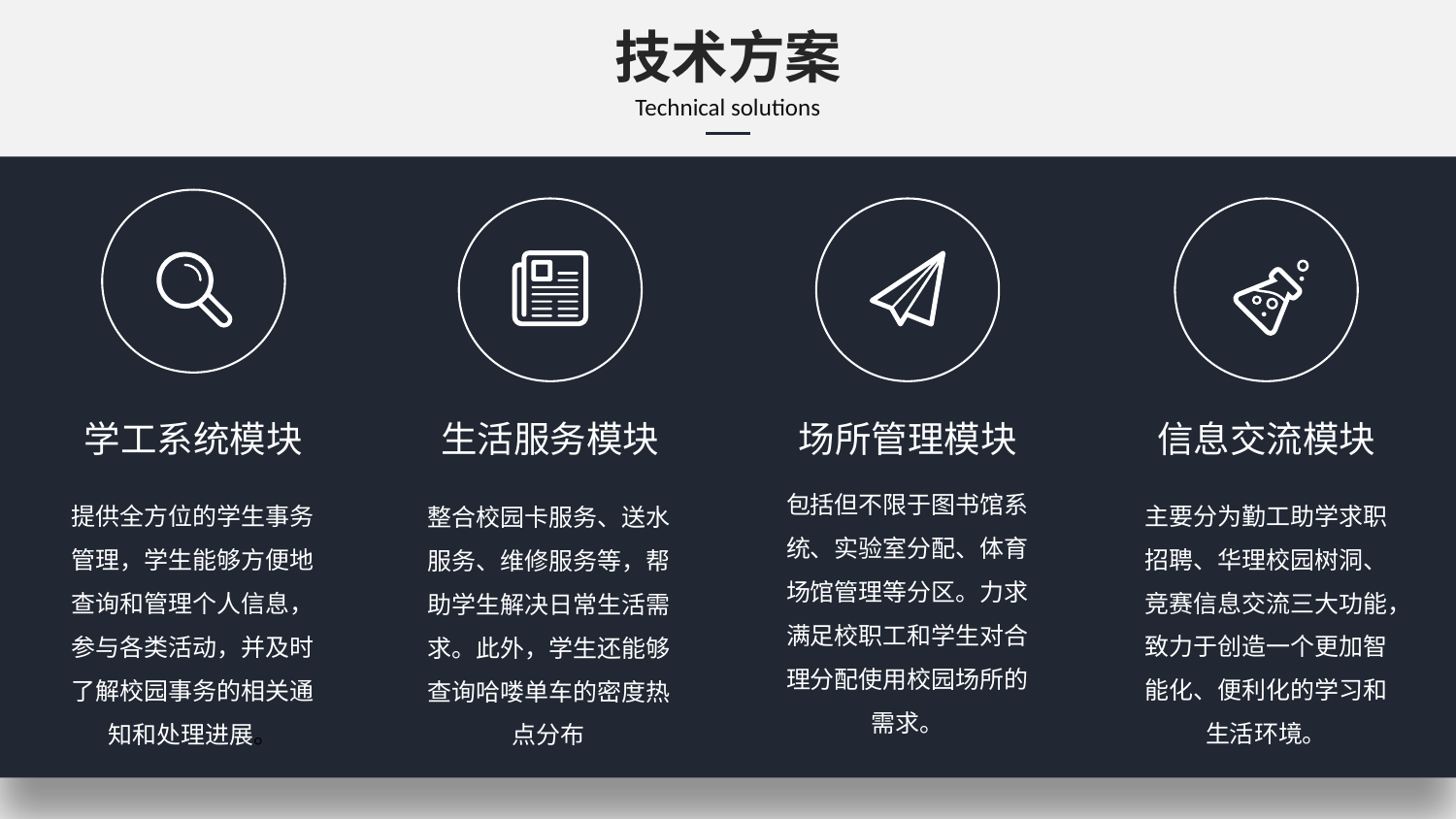

技术方案
Technical solutions

学工系统模块
生活服务模块
场所管理模块
信息交流模块
包括但不限于图书馆系统、实验室分配、体育场馆管理等分区。力求满足校职工和学生对合理分配使用校园场所的需求。
主要分为勤工助学求职招聘、华理校园树洞、竞赛信息交流三大功能，致力于创造一个更加智能化、便利化的学习和生活环境。

提供全方位的学生事务管理，学生能够方便地查询和管理个人信息，参与各类活动，并及时了解校园事务的相关通知和处理进展。
整合校园卡服务、送水服务、维修服务等，帮助学生解决日常生活需求。此外，学生还能够查询哈喽单车的密度热点分布
6